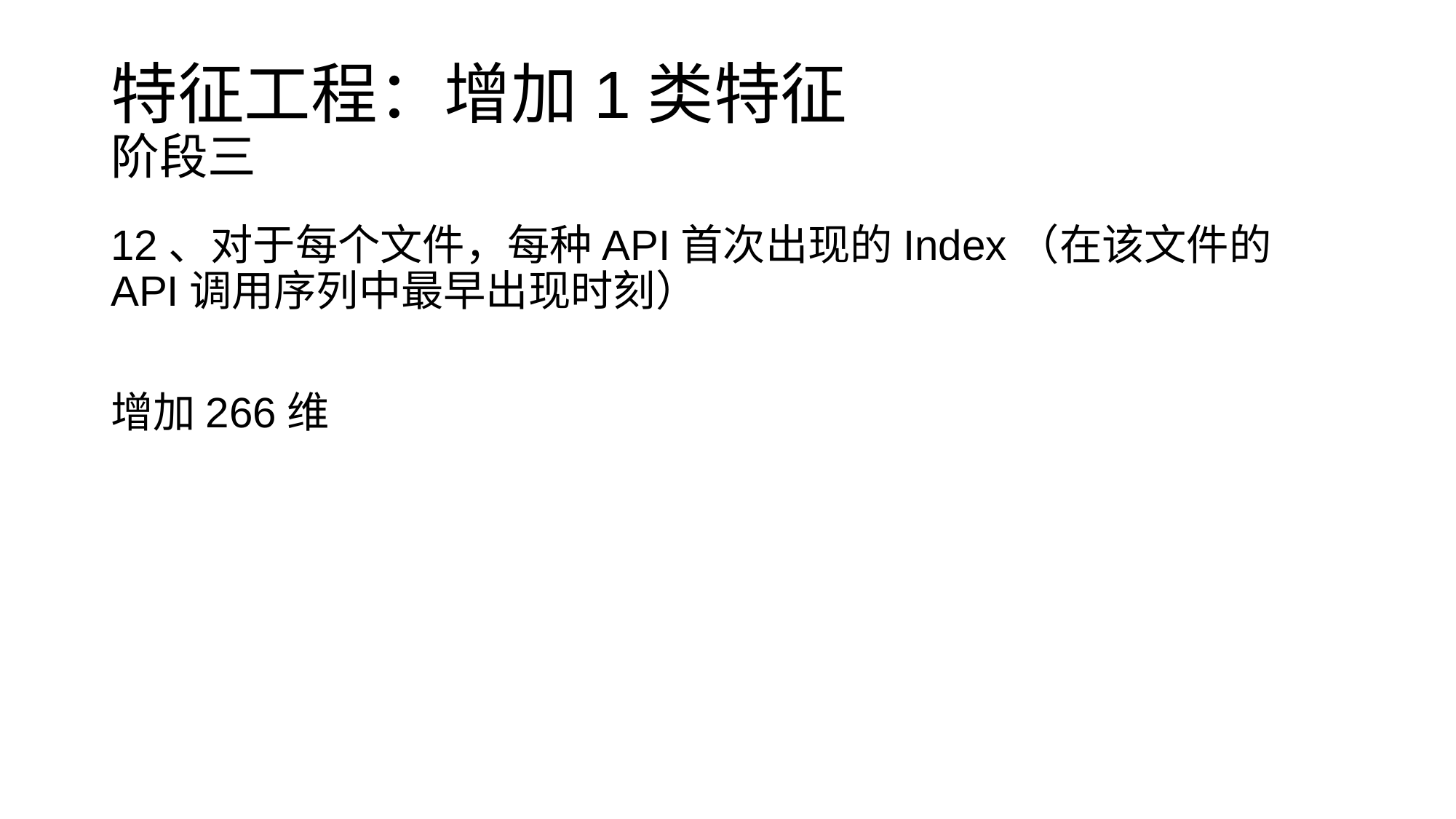

# 特征工程：增加1类特征 阶段三
12、对于每个文件，每种API首次出现的Index（在该文件的API调用序列中最早出现时刻）

增加266维